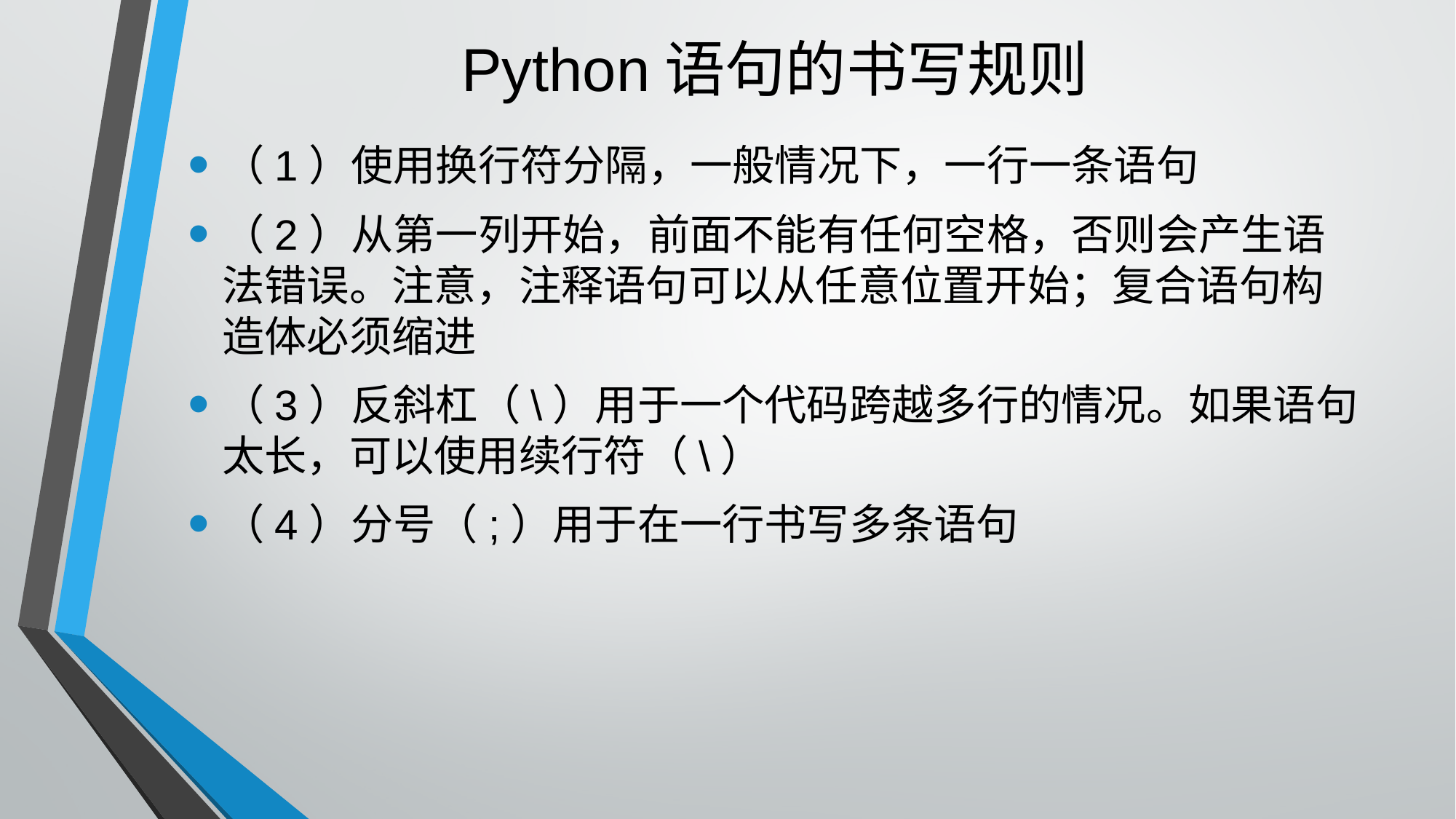

# Python语句的书写规则
（1）使用换行符分隔，一般情况下，一行一条语句
（2）从第一列开始，前面不能有任何空格，否则会产生语法错误。注意，注释语句可以从任意位置开始；复合语句构造体必须缩进
（3）反斜杠（\）用于一个代码跨越多行的情况。如果语句太长，可以使用续行符（\）
（4）分号（;）用于在一行书写多条语句